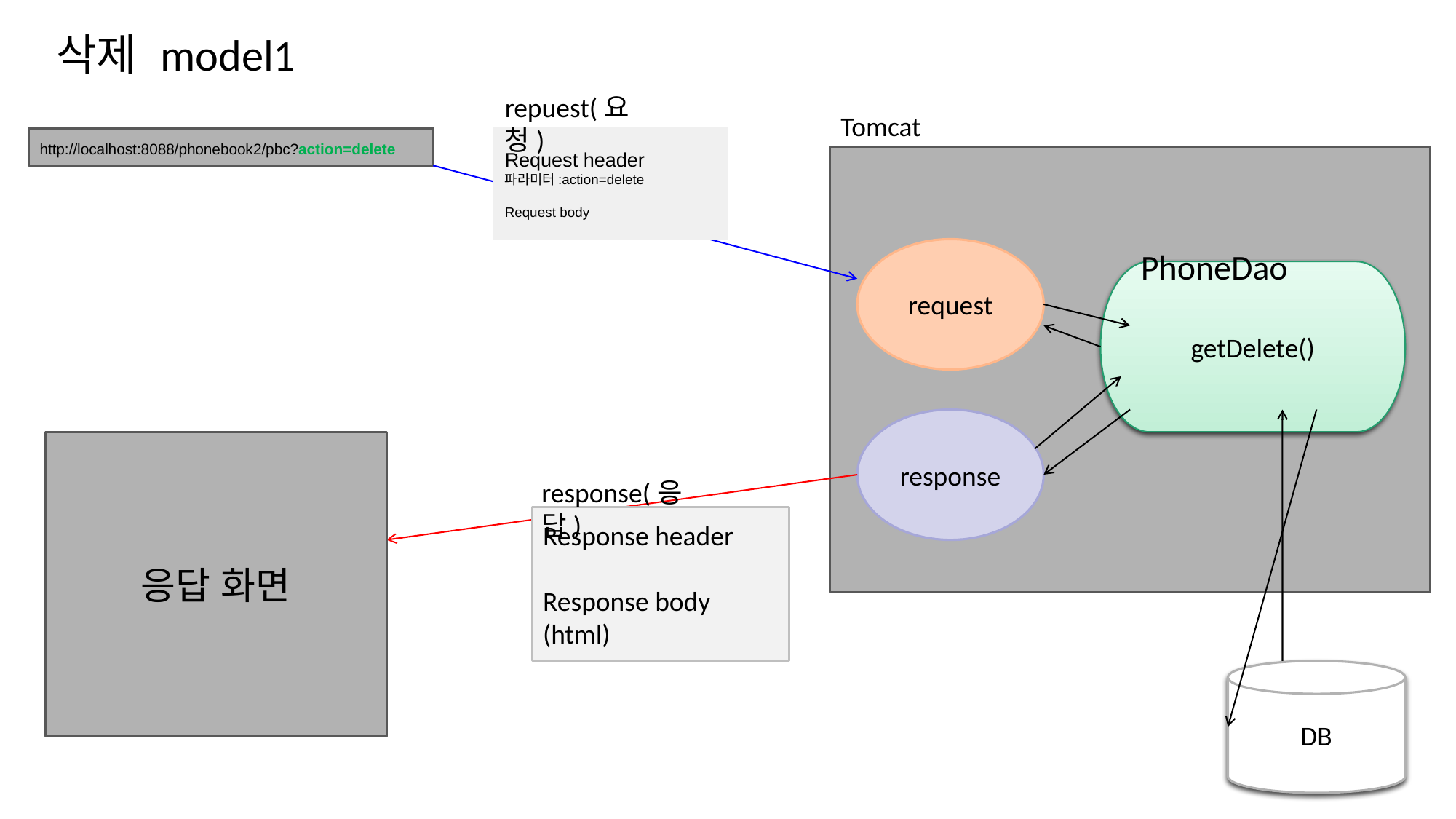

삭제 model1
repuest(요청)
Tomcat
http://localhost:8088/phonebook2/pbc?action=delete
Request header
파라미터:action=delete

Request body

request
PhoneDao
getDelete()
response
응답 화면
response(응답)
Response header

Response body
(html)
DB